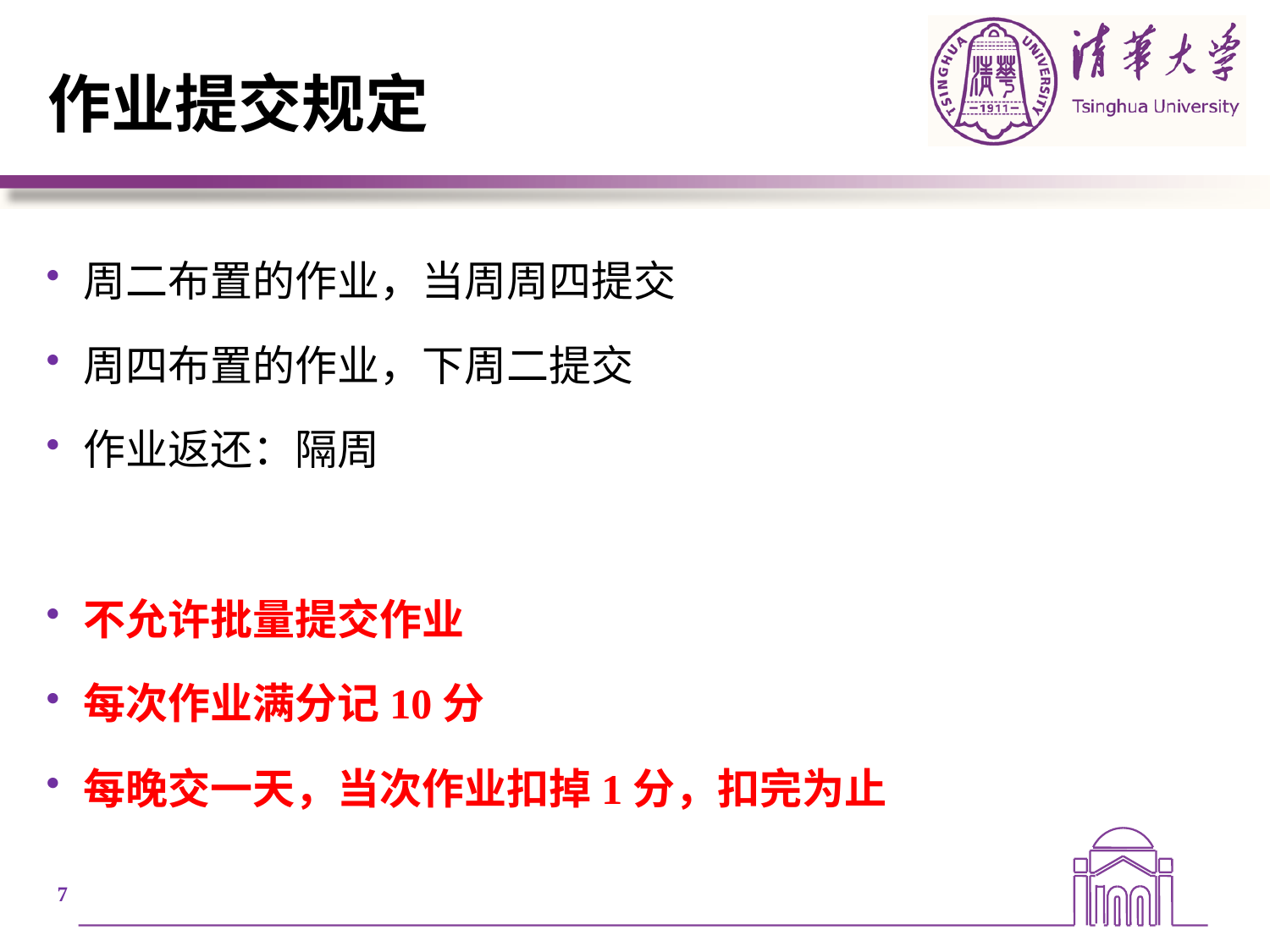

# 作业提交规定
周二布置的作业，当周周四提交
周四布置的作业，下周二提交
作业返还：隔周

不允许批量提交作业
每次作业满分记10分
每晚交一天，当次作业扣掉1分，扣完为止